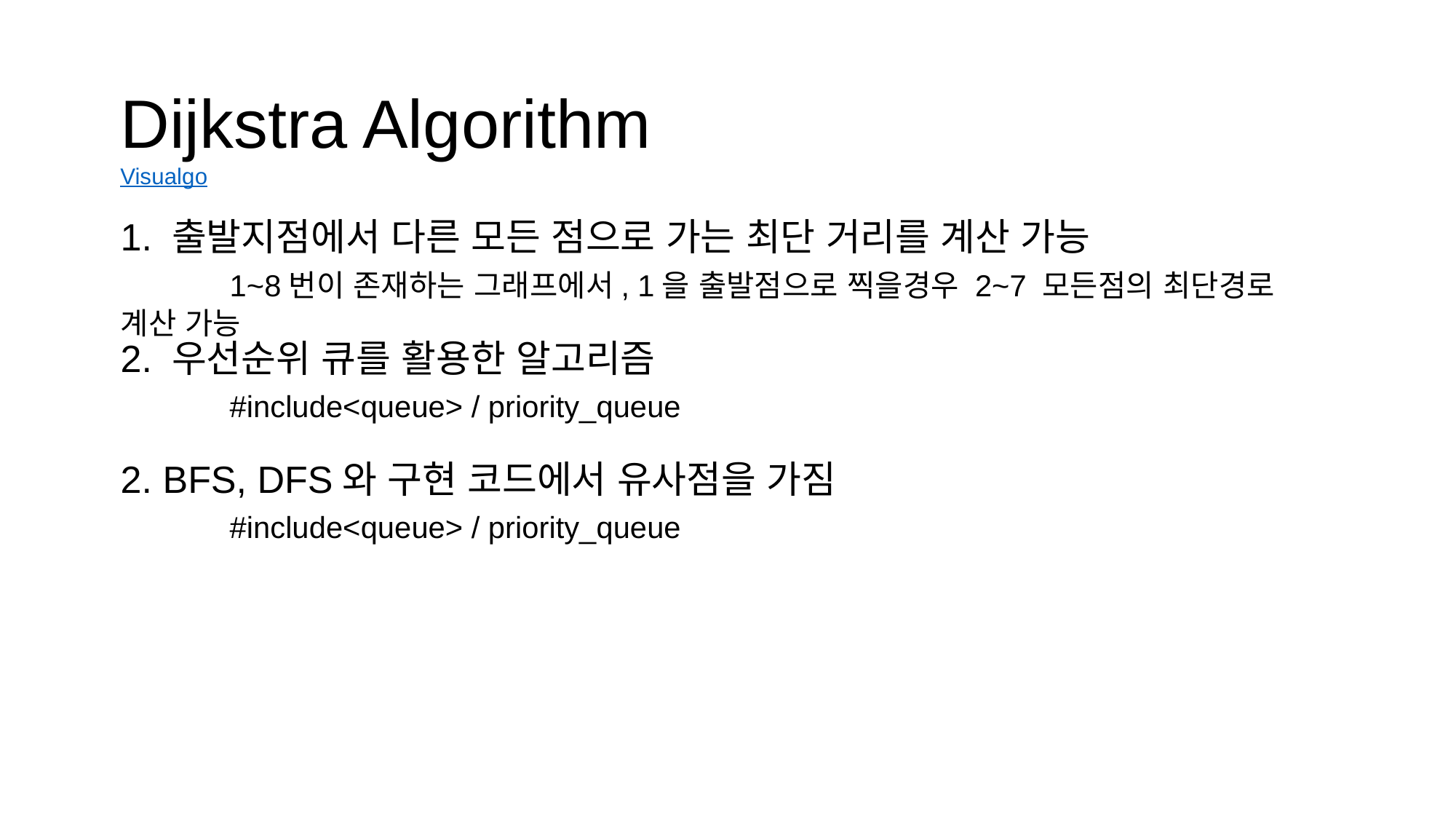

Dijkstra Algorithm
Visualgo
1. 출발지점에서 다른 모든 점으로 가는 최단 거리를 계산 가능
	1~8번이 존재하는 그래프에서, 1을 출발점으로 찍을경우 2~7 모든점의 최단경로 계산 가능
2. 우선순위 큐를 활용한 알고리즘
	#include<queue> / priority_queue
2. BFS, DFS와 구현 코드에서 유사점을 가짐
	#include<queue> / priority_queue